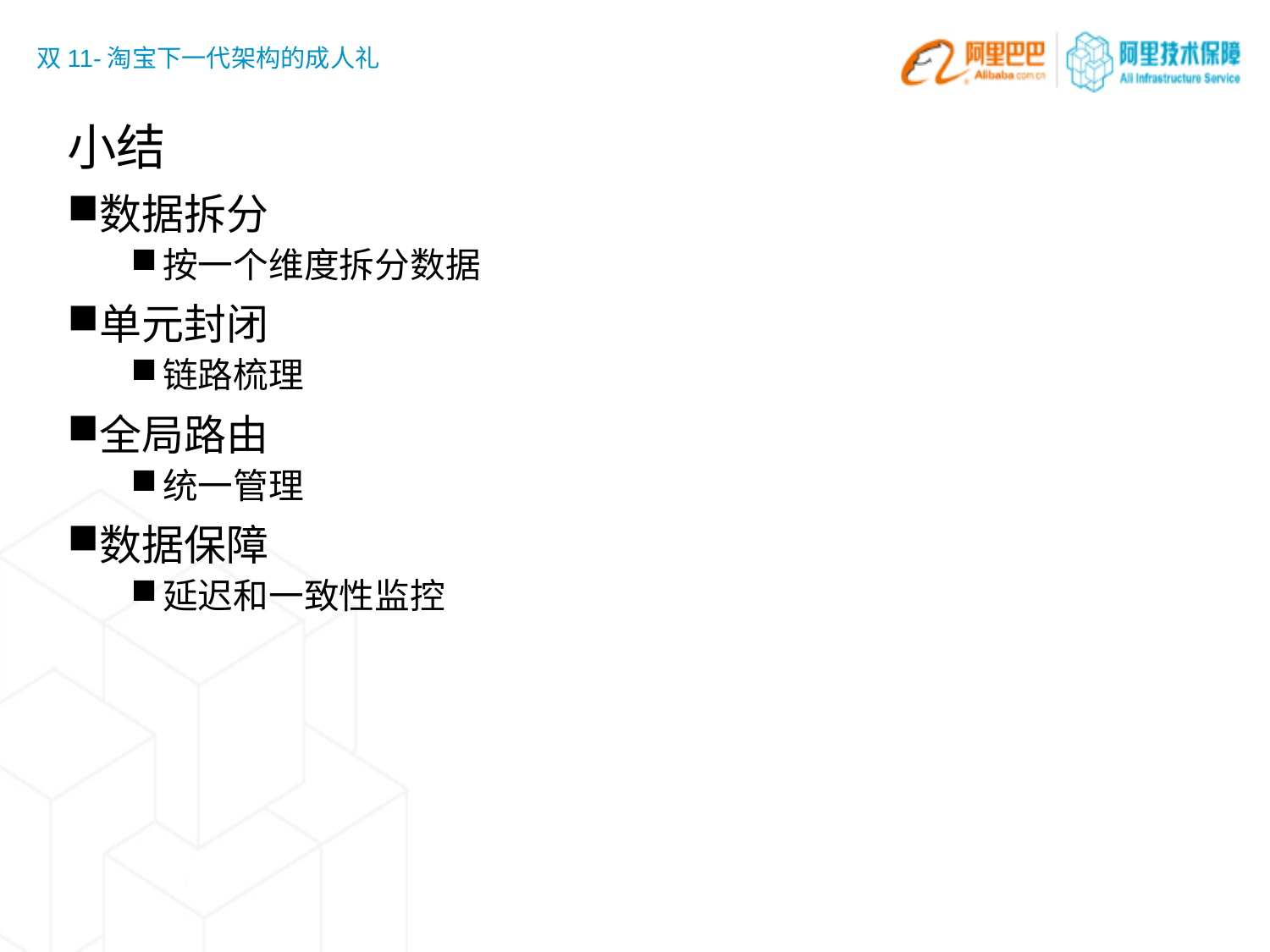

双11-淘宝下一代架构的成人礼
小结
数据拆分
按一个维度拆分数据
单元封闭
链路梳理
全局路由
统一管理
数据保障
延迟和一致性监控